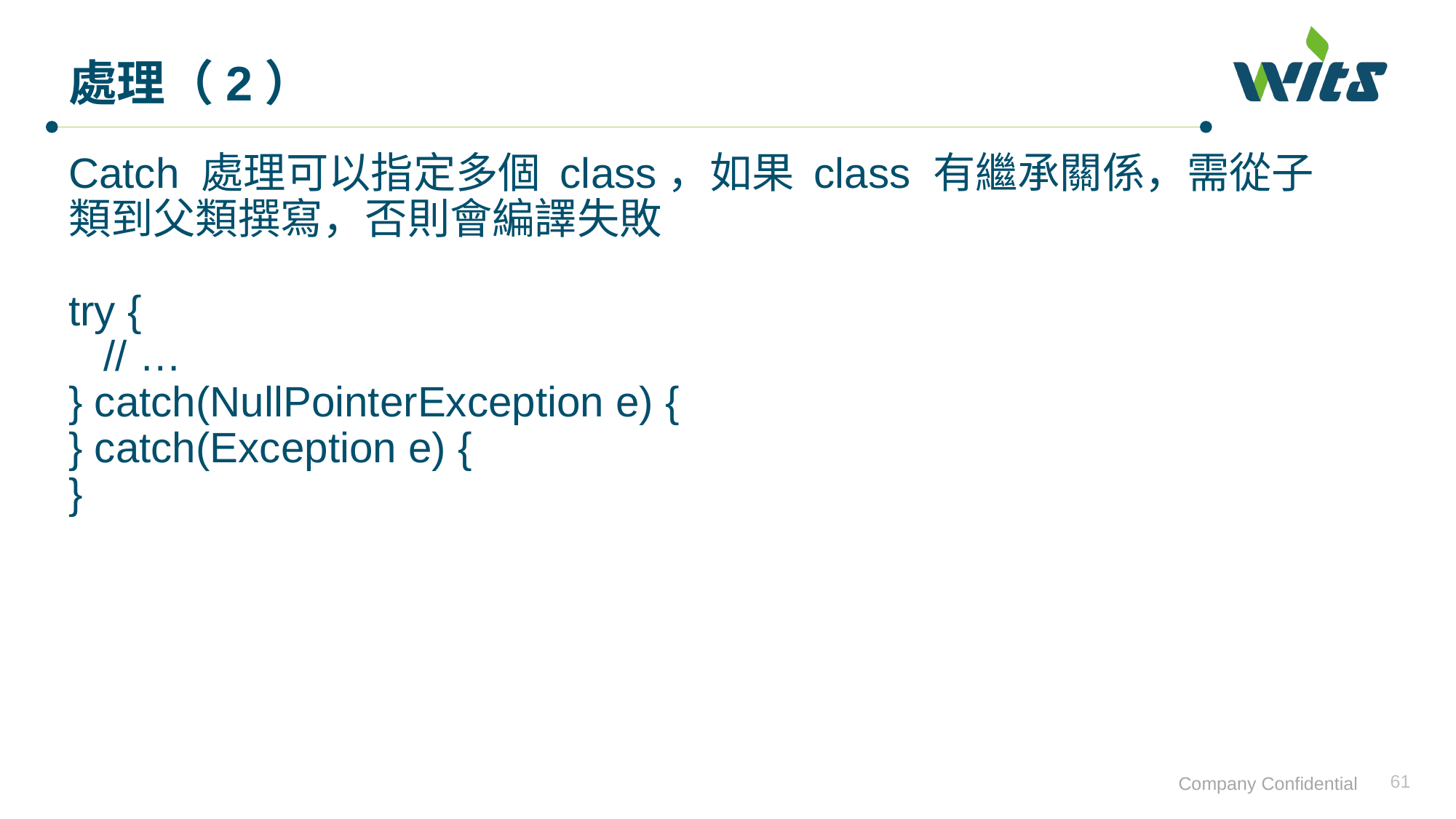

# 處理（2）
Catch 處理可以指定多個 class，如果 class 有繼承關係，需從子類到父類撰寫，否則會編譯失敗

try {
   // …
} catch(NullPointerException e) {
} catch(Exception e) {
}
61